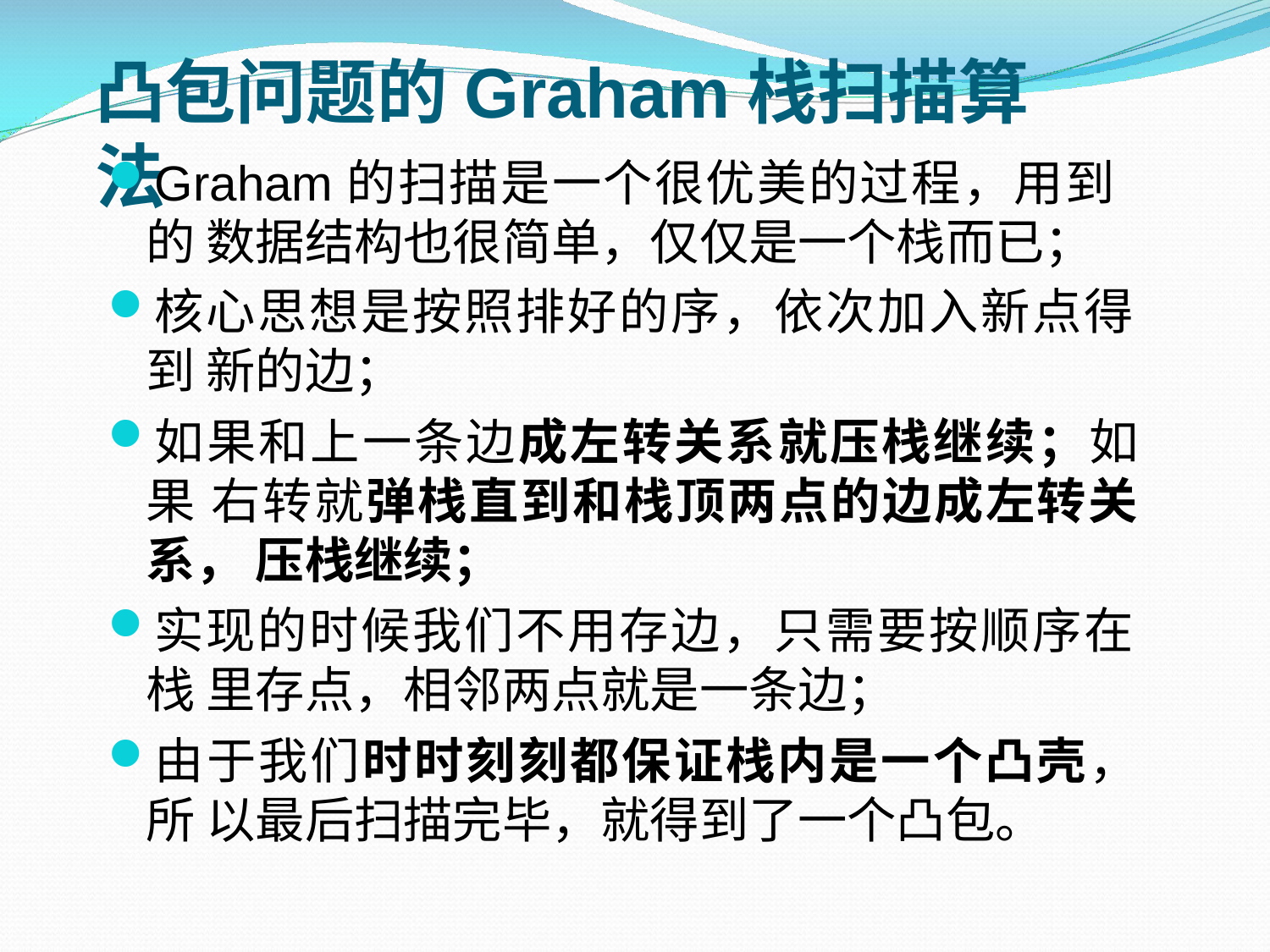

# 凸包问题的Graham栈扫描算法
Graham的扫描是一个很优美的过程，用到的 数据结构也很简单，仅仅是一个栈而已；
核心思想是按照排好的序，依次加入新点得到 新的边；
如果和上一条边成左转关系就压栈继续；如果 右转就弹栈直到和栈顶两点的边成左转关系， 压栈继续；
实现的时候我们不用存边，只需要按顺序在栈 里存点，相邻两点就是一条边；
由于我们时时刻刻都保证栈内是一个凸壳，所 以最后扫描完毕，就得到了一个凸包。